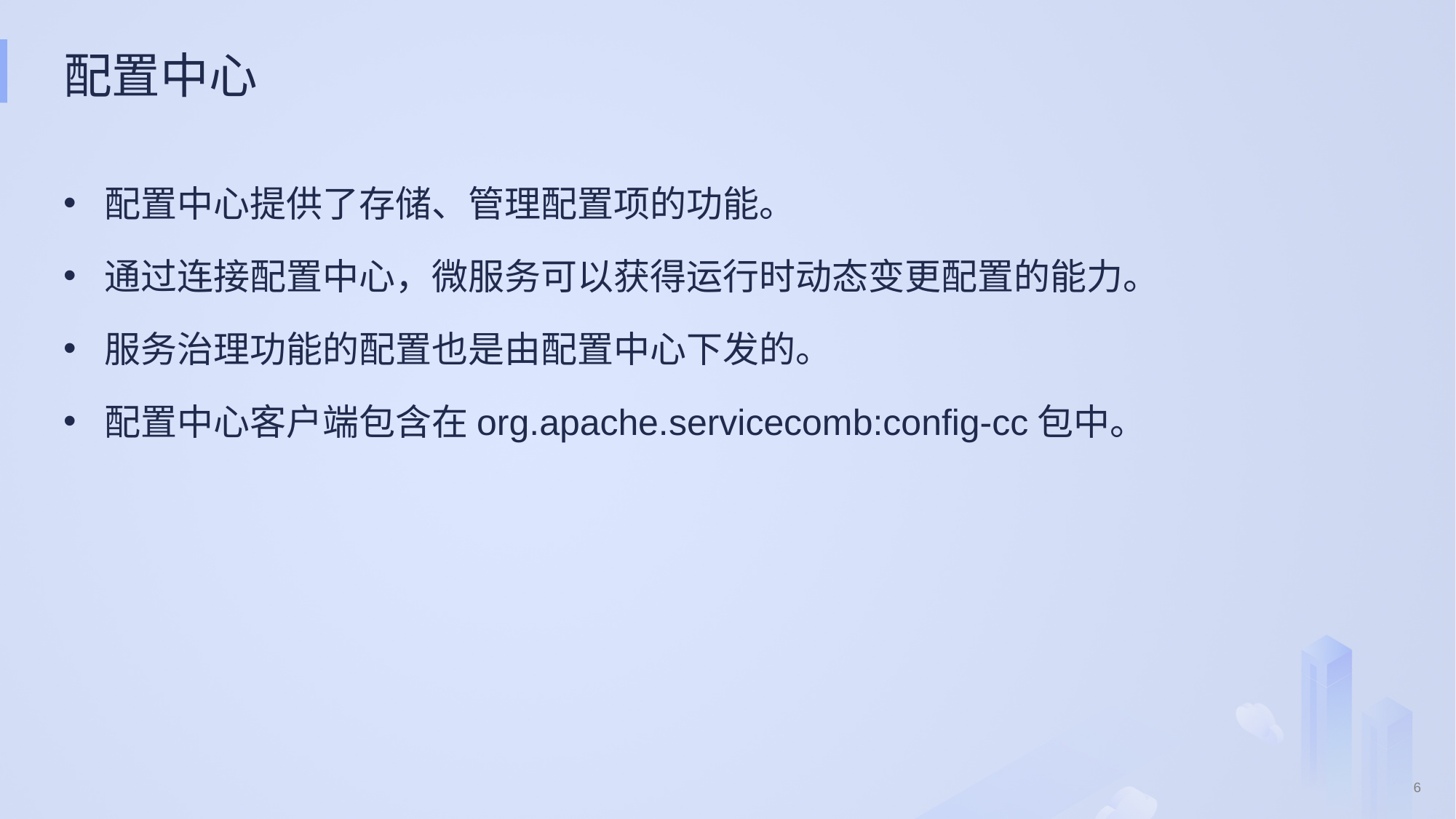

# 配置中心
配置中心提供了存储、管理配置项的功能。
通过连接配置中心，微服务可以获得运行时动态变更配置的能力。
服务治理功能的配置也是由配置中心下发的。
配置中心客户端包含在org.apache.servicecomb:config-cc包中。